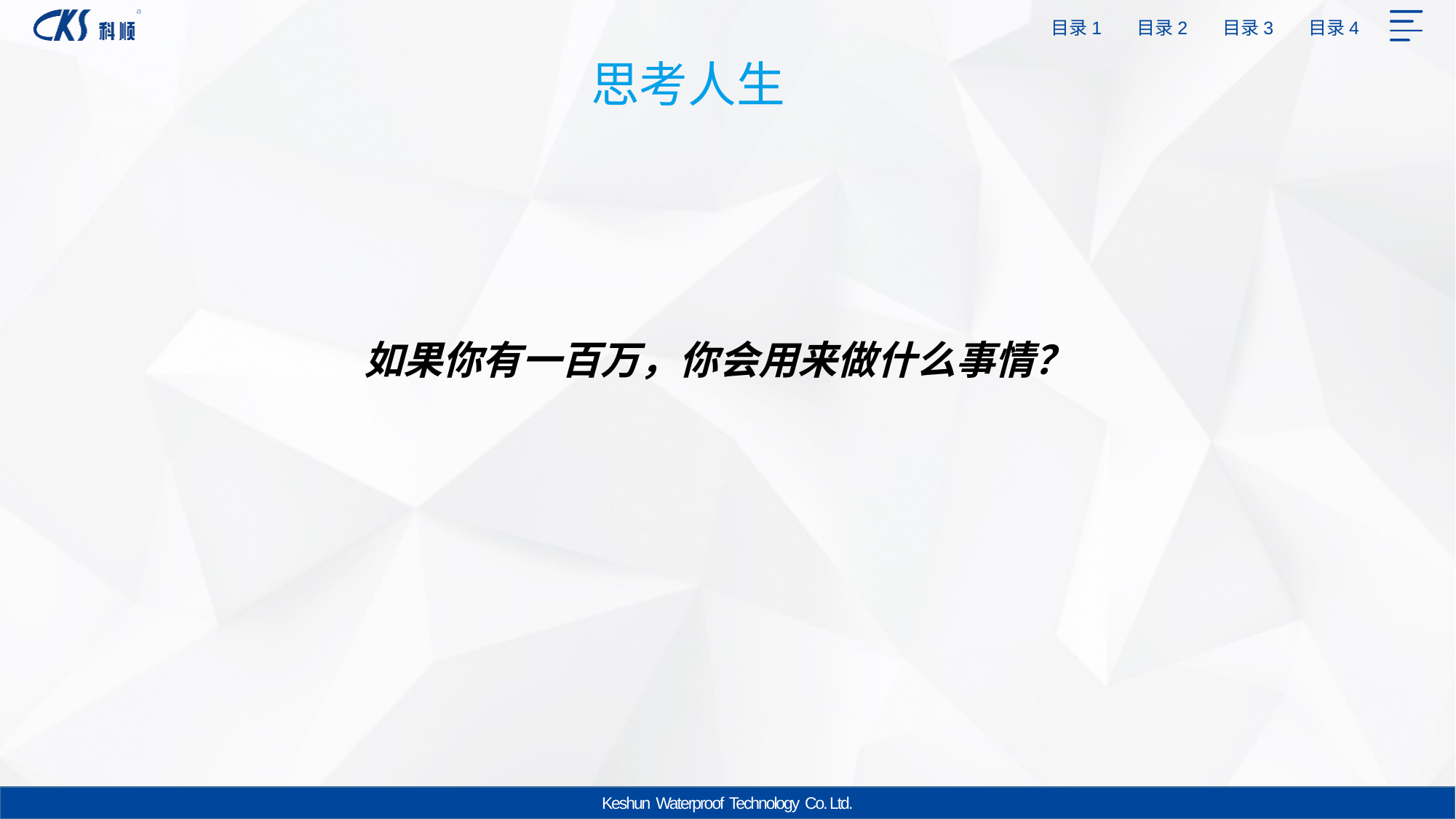

思考人生
如果你有一百万，你会用来做什么事情？

Keshun  Waterproof  Technology  Co. Ltd.